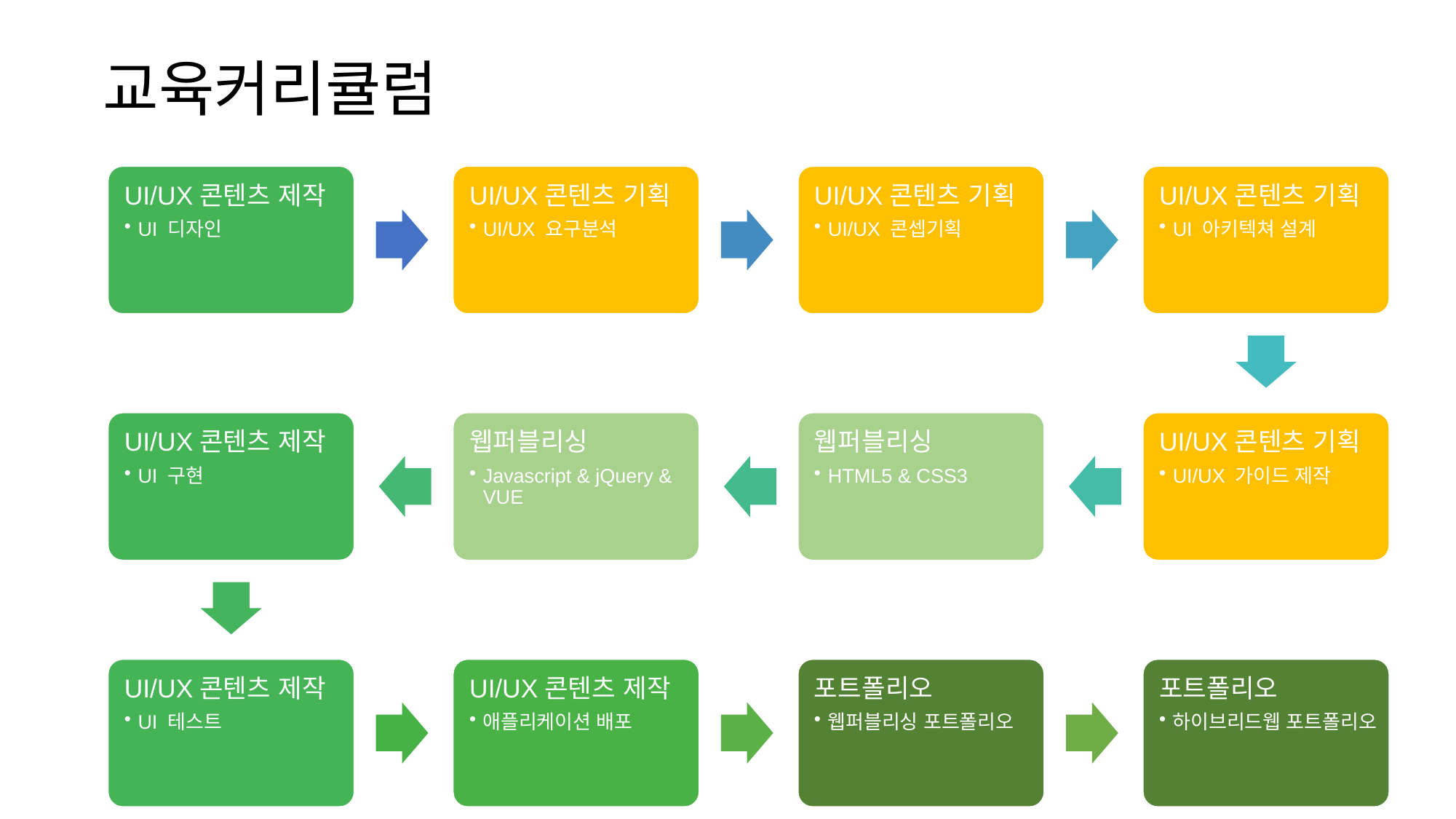

# 교육커리큘럼
UI/UX콘텐츠 제작
UI 디자인

UI/UX콘텐츠 기획
UI/UX 요구분석

UI/UX콘텐츠 기획
UI/UX 콘셉기획

UI/UX콘텐츠 기획
UI 아키텍쳐 설계

UI/UX콘텐츠 기획
UI/UX 가이드 제작

웹퍼블리싱
HTML5 & CSS3

웹퍼블리싱
Javascript & jQuery & VUE

UI/UX콘텐츠 제작
UI 구현

UI/UX콘텐츠 제작
UI 테스트

UI/UX콘텐츠 제작
애플리케이션 배포

포트폴리오
웹퍼블리싱 포트폴리오

포트폴리오
하이브리드웹 포트폴리오